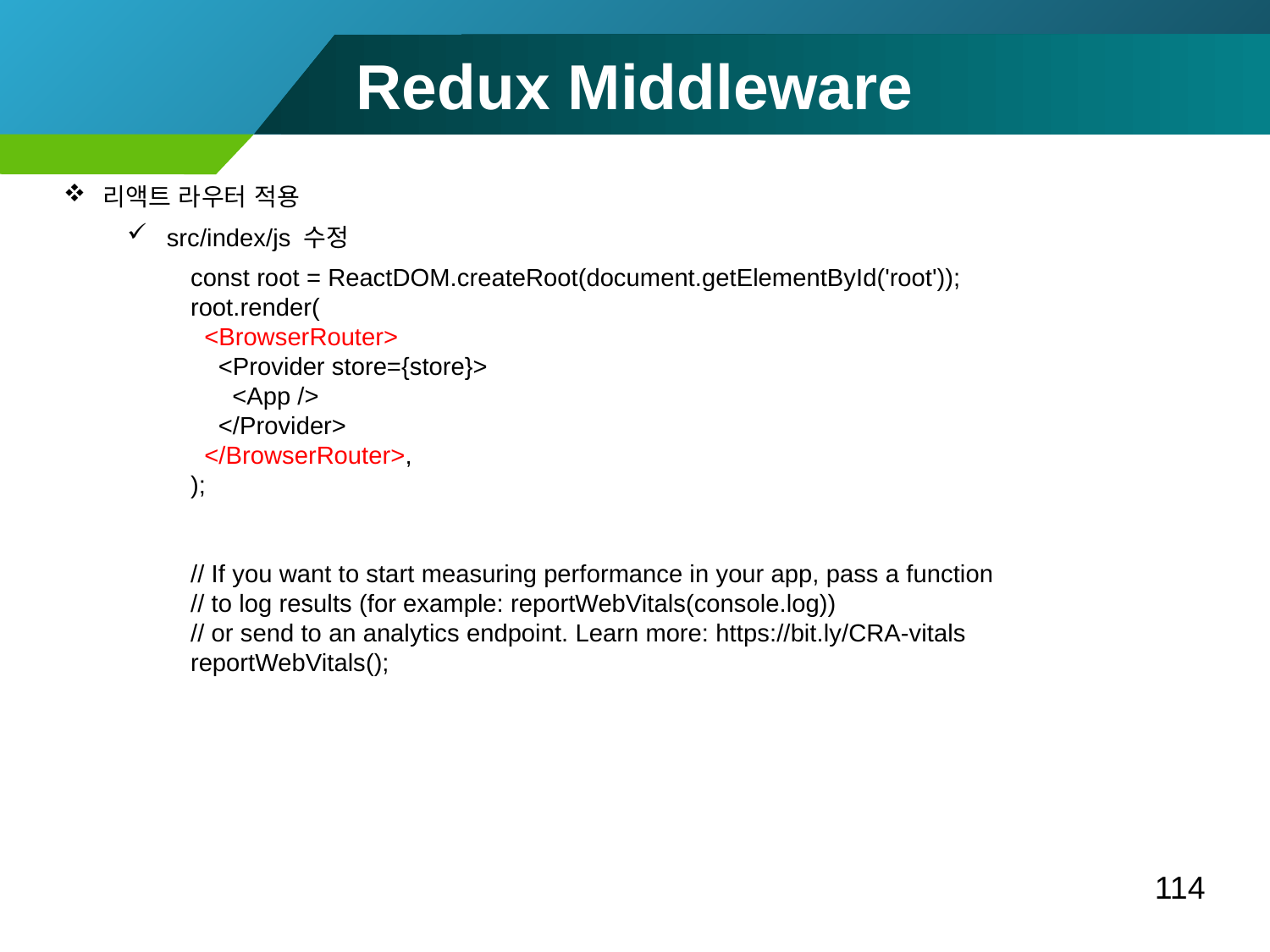

Redux Middleware
리액트 라우터 적용
src/index/js 수정
const root = ReactDOM.createRoot(document.getElementById('root'));
root.render(
  <BrowserRouter>
    <Provider store={store}>
      <App />
    </Provider>
  </BrowserRouter>,
);

// If you want to start measuring performance in your app, pass a function
// to log results (for example: reportWebVitals(console.log))
// or send to an analytics endpoint. Learn more: https://bit.ly/CRA-vitals
reportWebVitals();

114